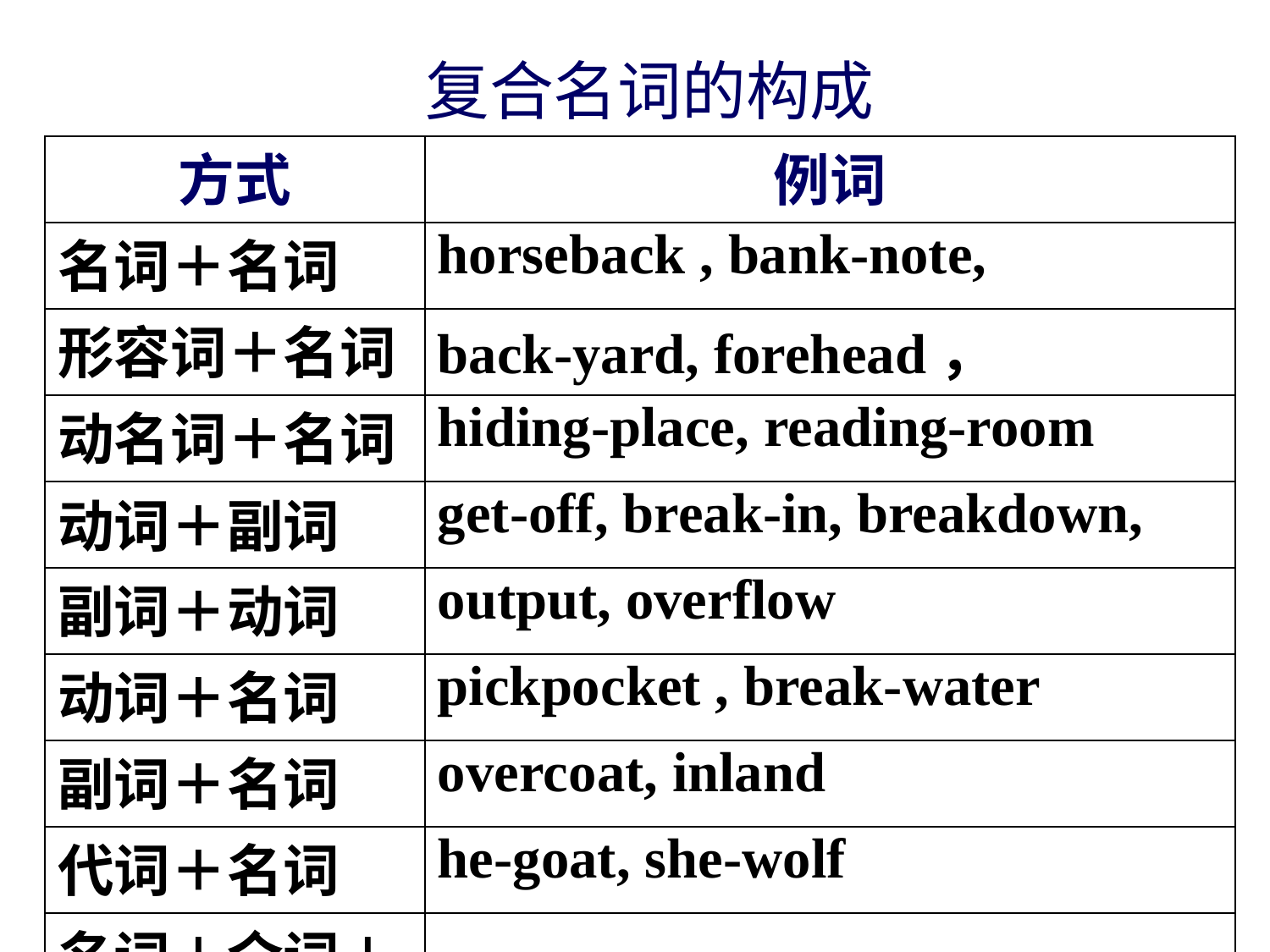

复合名词的构成
| 方式 | 例词 |
| --- | --- |
| 名词＋名词 | horseback , bank-note, |
| 形容词＋名词 | back-yard, forehead， |
| 动名词＋名词 | hiding-place, reading-room |
| 动词＋副词 | get-off, break-in, breakdown, |
| 副词＋动词 | output, overflow |
| 动词＋名词 | pickpocket , break-water |
| 副词＋名词 | overcoat, inland |
| 代词＋名词 | he-goat, she-wolf |
| 名词＋介词＋名词 | editor-in-chief, father-in-law |